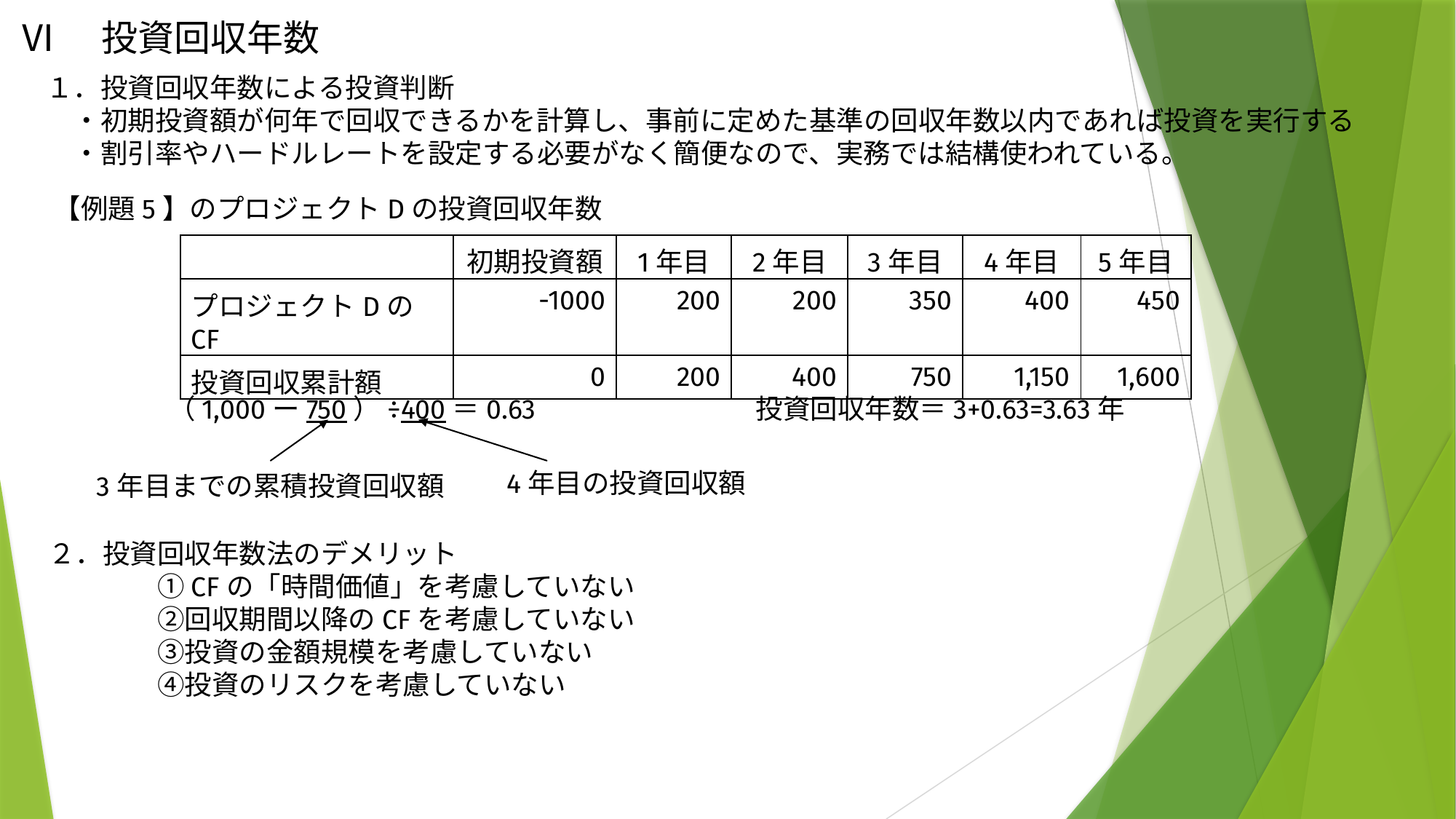

Ⅵ　投資回収年数
１．投資回収年数による投資判断
　・初期投資額が何年で回収できるかを計算し、事前に定めた基準の回収年数以内であれば投資を実行する
　・割引率やハードルレートを設定する必要がなく簡便なので、実務では結構使われている。
【例題5】のプロジェクトDの投資回収年数
|  | 初期投資額 | 1年目 | 2年目 | 3年目 | 4年目 | 5年目 |
| --- | --- | --- | --- | --- | --- | --- |
| プロジェクトDのCF | -1000 | 200 | 200 | 350 | 400 | 450 |
| 投資回収累計額 | 0 | 200 | 400 | 750 | 1,150 | 1,600 |
投資回収年数＝3+0.63=3.63年
（1,000ー750）÷400＝0.63
4年目の投資回収額
3年目までの累積投資回収額
２．投資回収年数法のデメリット
　　　　①CFの「時間価値」を考慮していない
　　　　②回収期間以降のCFを考慮していない
　　　　③投資の金額規模を考慮していない
　　　　④投資のリスクを考慮していない